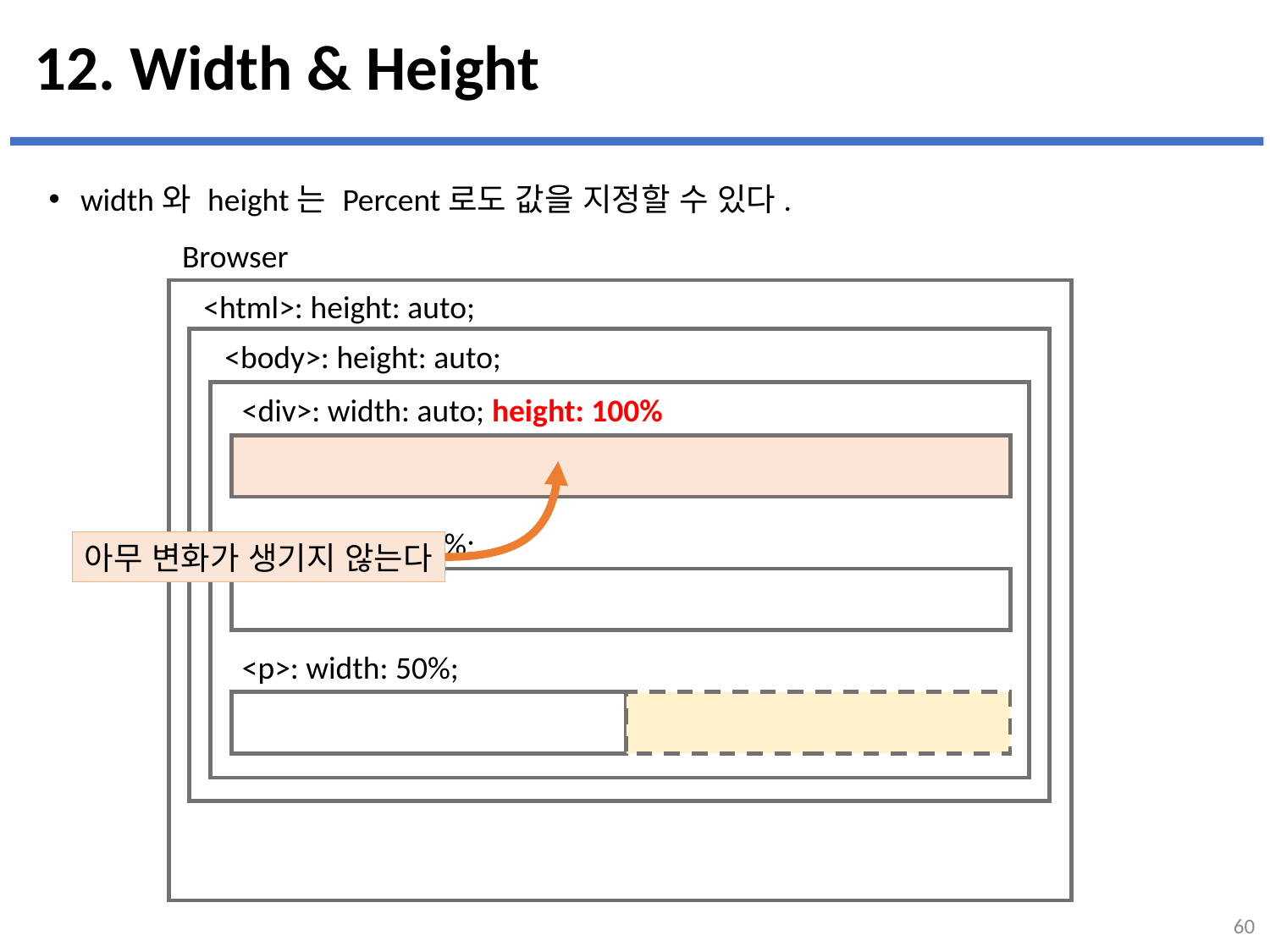

# 12. Width & Height
width와 height는 Percent로도 값을 지정할 수 있다.
Browser

<html>: height: auto;

<body>: height: auto;

<div>: width: auto; height: 100%

<p>: width: 100%;
아무 변화가 생기지 않는다

<p>: width: 50%;

60